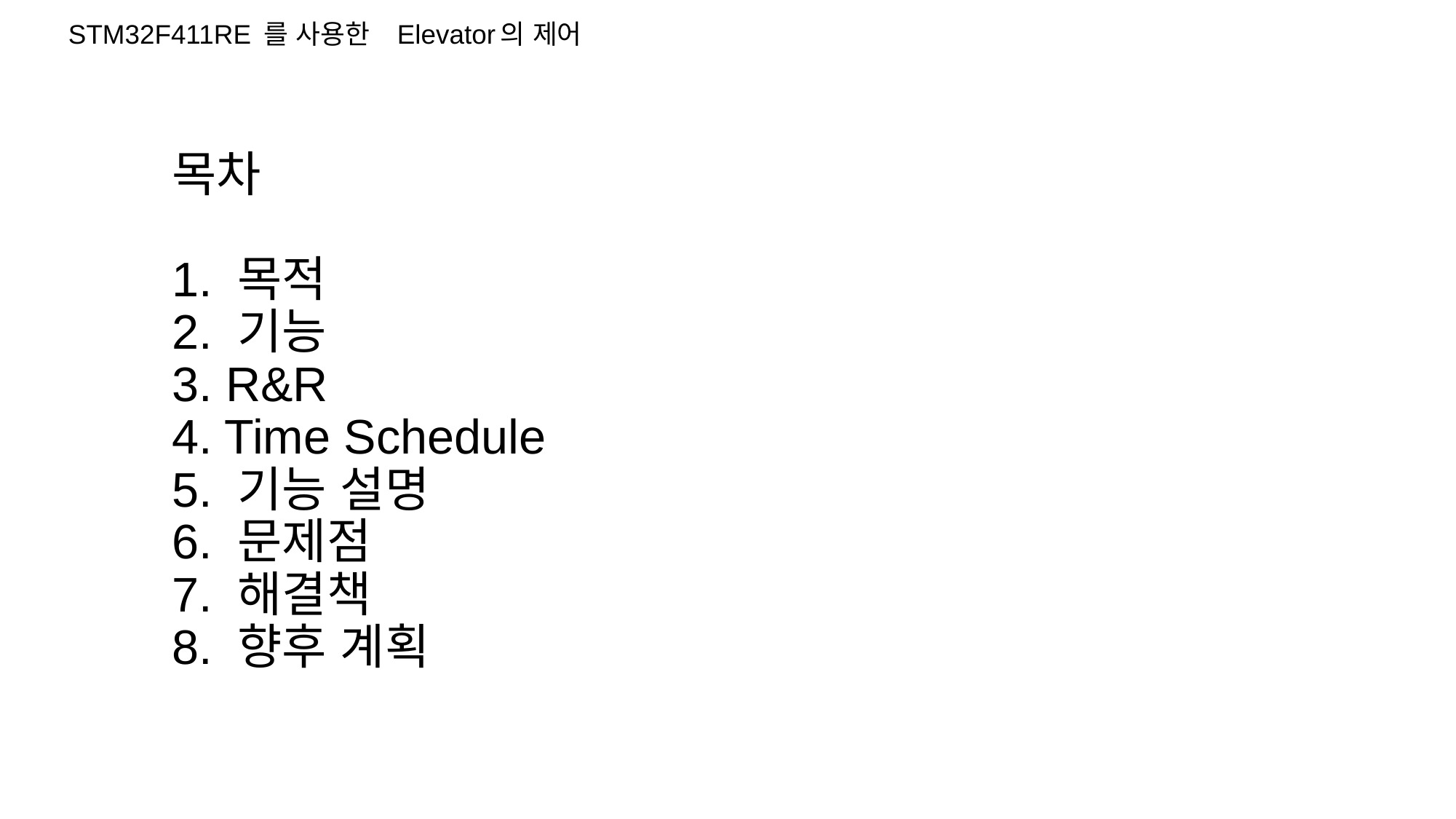

STM32F411RE 를 사용한   Elevator의 제어
# 목차 1. 목적 2. 기능 3. R&R 4. Time Schedule 5. 기능 설명 6. 문제점 7. 해결책 8. 향후 계획